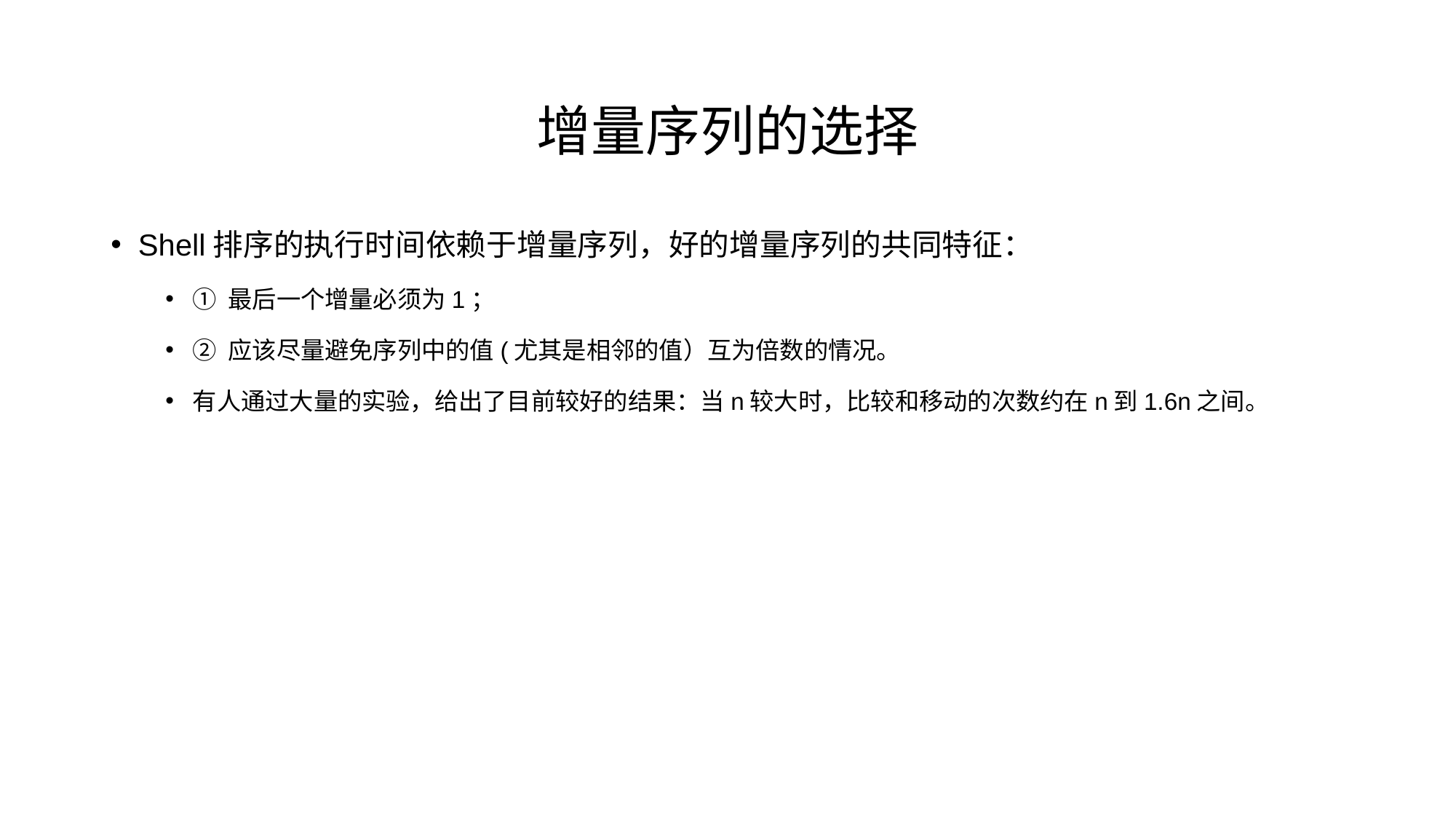

# 增量序列的选择
Shell排序的执行时间依赖于增量序列，好的增量序列的共同特征：
① 最后一个增量必须为1；
② 应该尽量避免序列中的值(尤其是相邻的值）互为倍数的情况。
有人通过大量的实验，给出了目前较好的结果：当n较大时，比较和移动的次数约在n到1.6n之间。